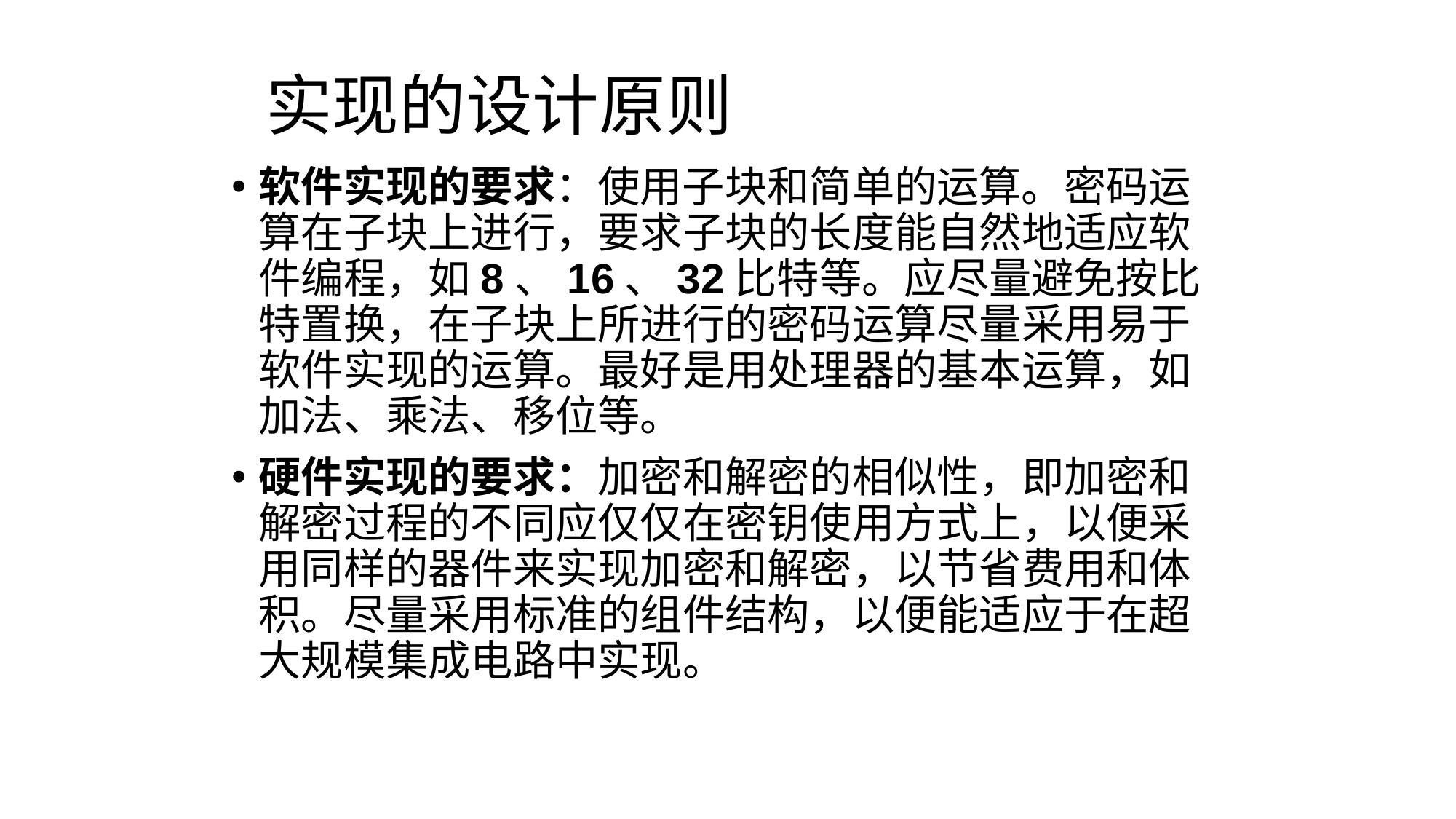

# 实现的设计原则
软件实现的要求：使用子块和简单的运算。密码运算在子块上进行，要求子块的长度能自然地适应软件编程，如8、16、32比特等。应尽量避免按比特置换，在子块上所进行的密码运算尽量采用易于软件实现的运算。最好是用处理器的基本运算，如加法、乘法、移位等。
硬件实现的要求：加密和解密的相似性，即加密和解密过程的不同应仅仅在密钥使用方式上，以便采用同样的器件来实现加密和解密，以节省费用和体积。尽量采用标准的组件结构，以便能适应于在超大规模集成电路中实现。
49